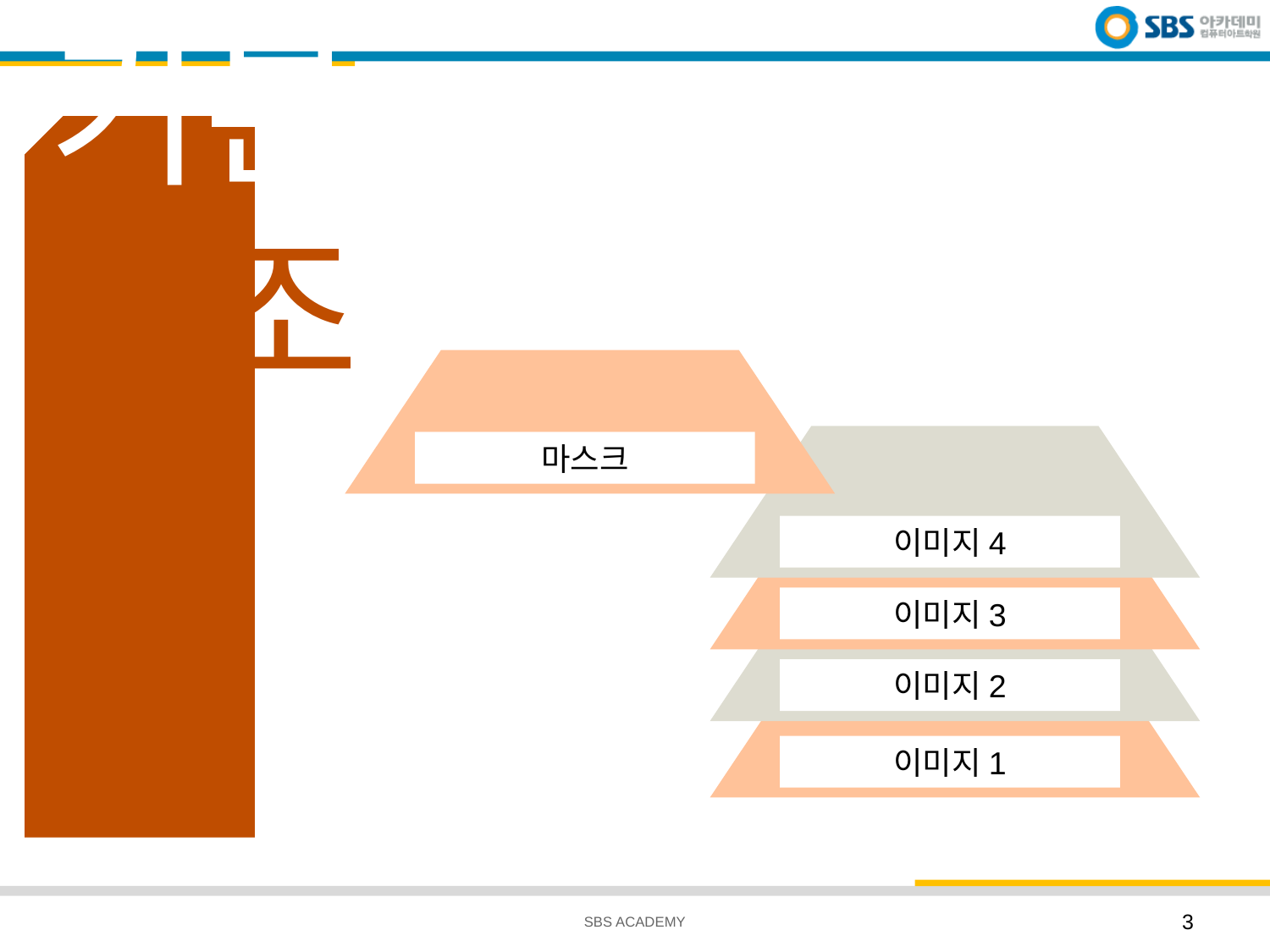

# 기본 구조

마스크

이미지4

이미지3

이미지2
이미지1
SBS ACADEMY
3